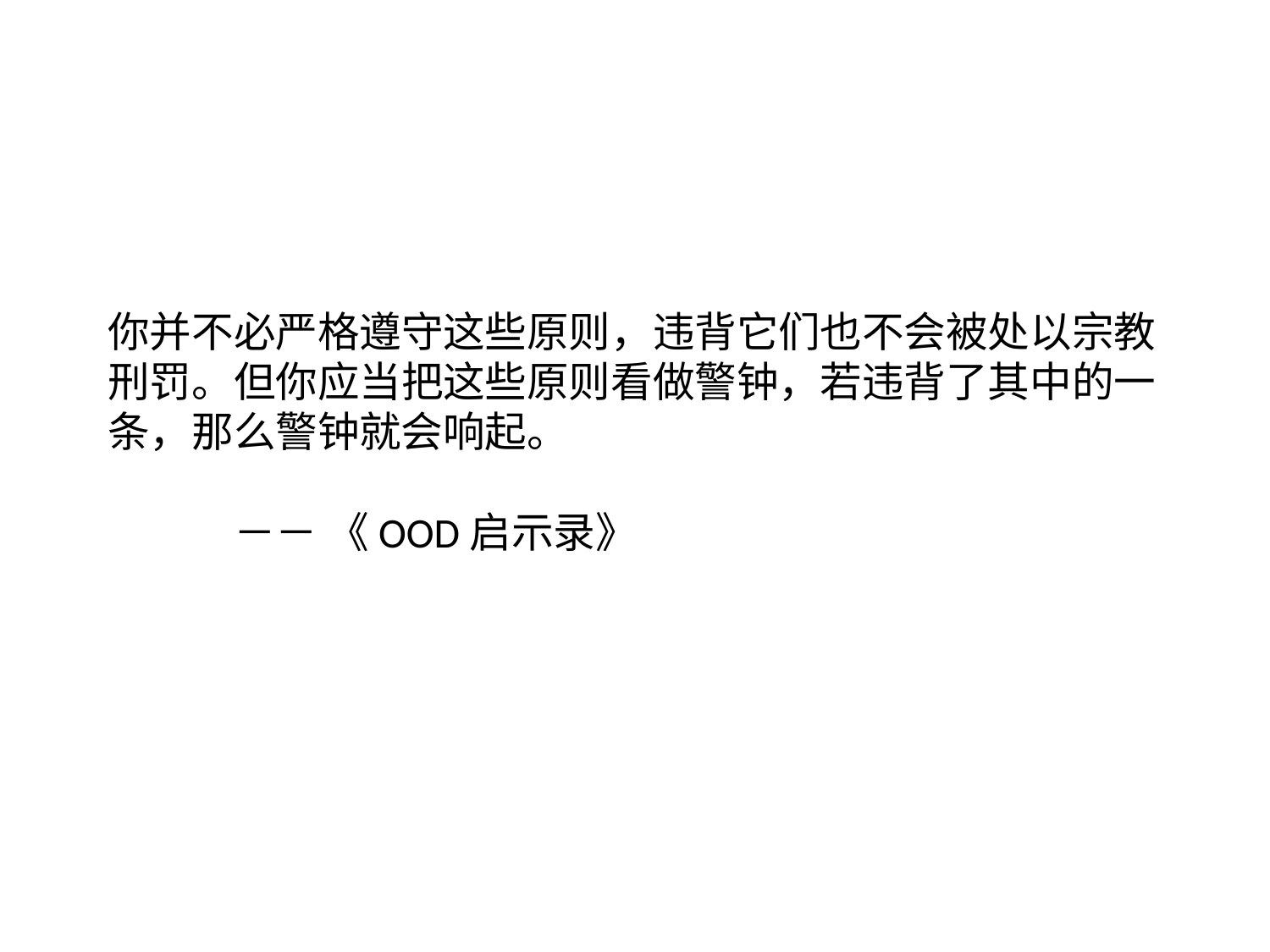

# 你并不必严格遵守这些原则，违背它们也不会被处以宗教刑罚。但你应当把这些原则看做警钟，若违背了其中的一条，那么警钟就会响起。 －－ 《OOD启示录》